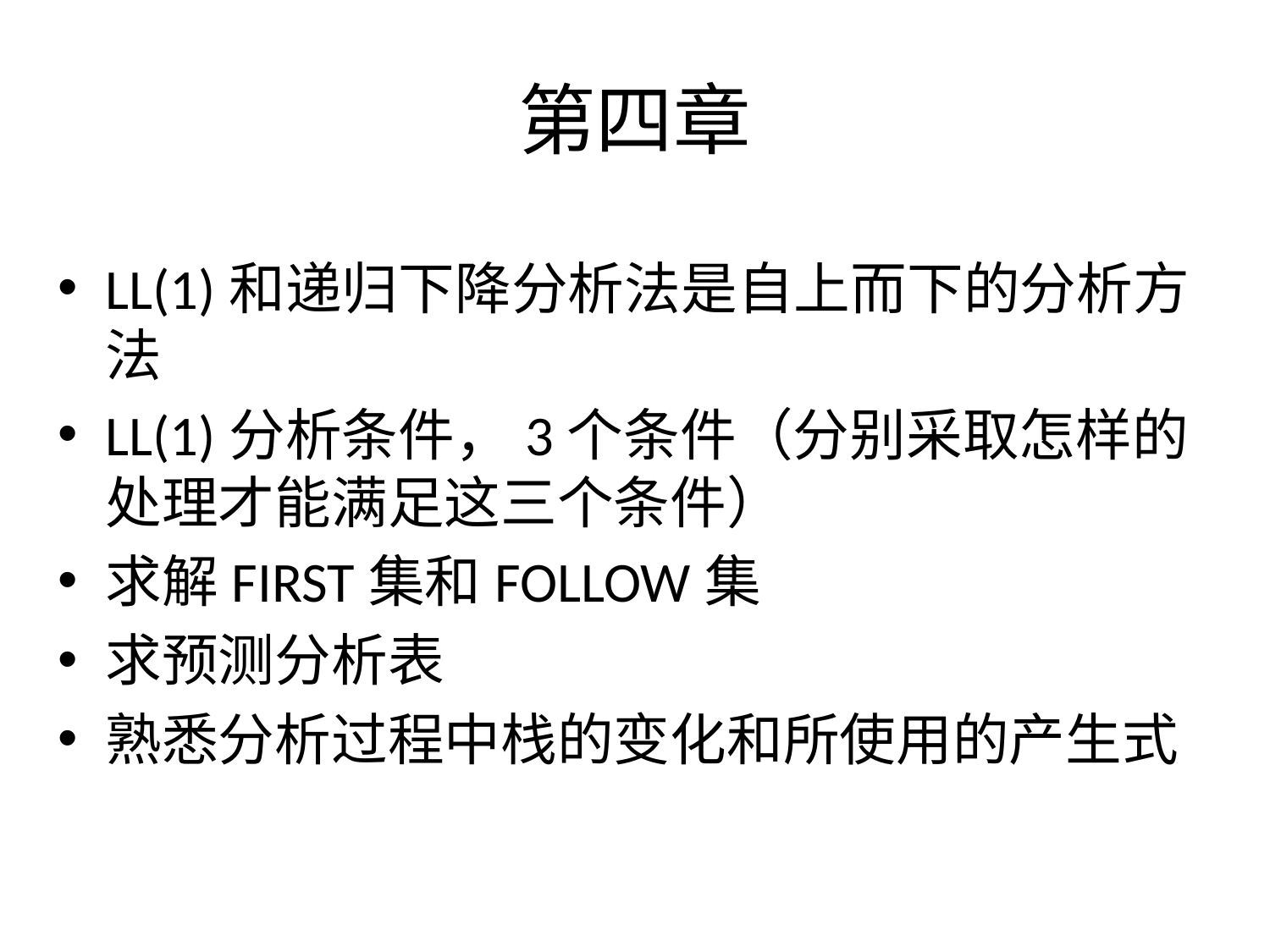

# 第四章
LL(1)和递归下降分析法是自上而下的分析方法
LL(1)分析条件，3个条件（分别采取怎样的处理才能满足这三个条件）
求解FIRST集和FOLLOW集
求预测分析表
熟悉分析过程中栈的变化和所使用的产生式